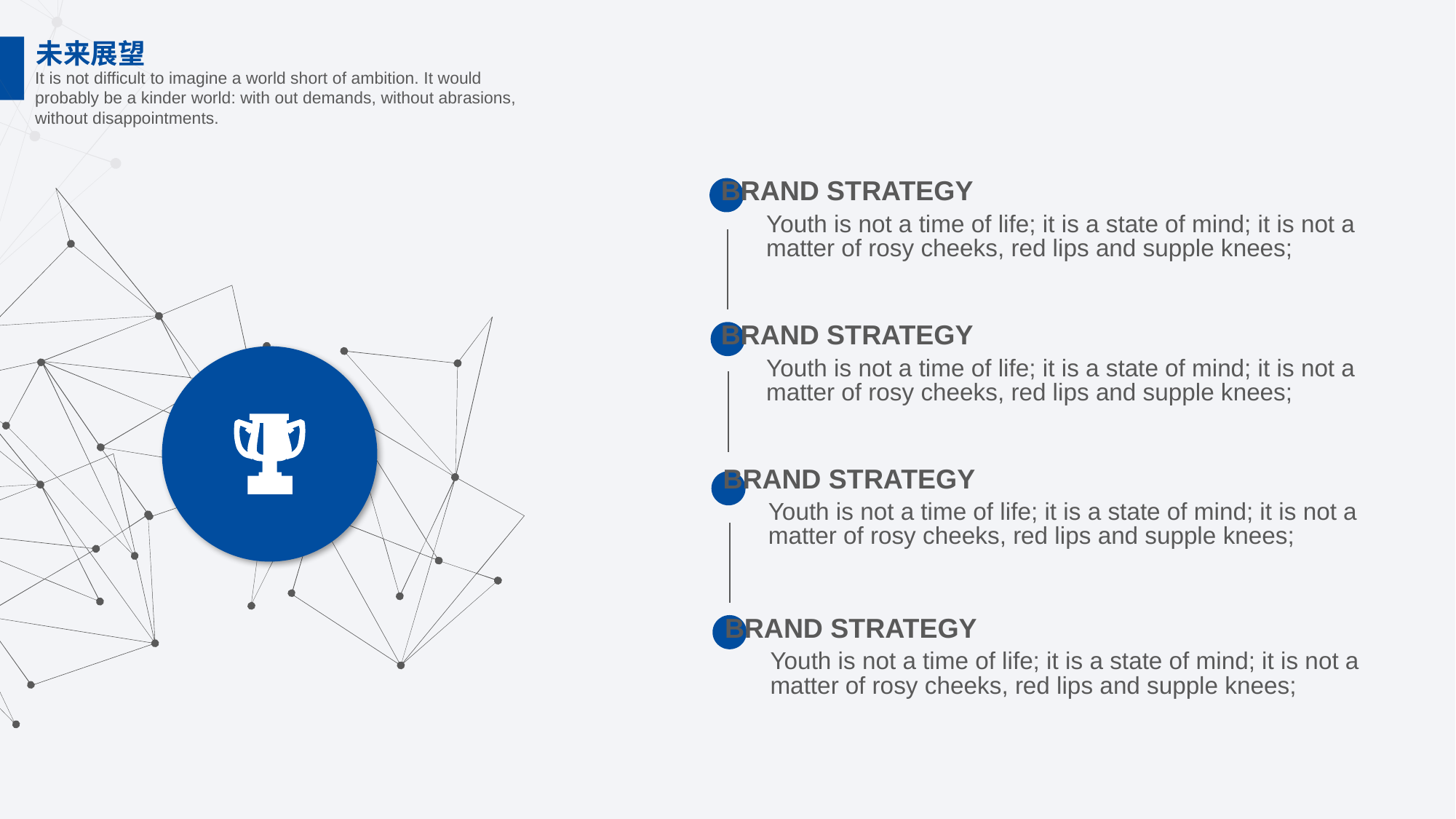

未来展望

It is not difficult to imagine a world short of ambition. It would probably be a kinder world: with out demands, without abrasions, without disappointments.
BRAND STRATEGY

Youth is not a time of life; it is a state of mind; it is not a matter of rosy cheeks, red lips and supple knees;

BRAND STRATEGY

Youth is not a time of life; it is a state of mind; it is not a matter of rosy cheeks, red lips and supple knees;
BRAND STRATEGY

Youth is not a time of life; it is a state of mind; it is not a matter of rosy cheeks, red lips and supple knees;
BRAND STRATEGY

Youth is not a time of life; it is a state of mind; it is not a matter of rosy cheeks, red lips and supple knees;